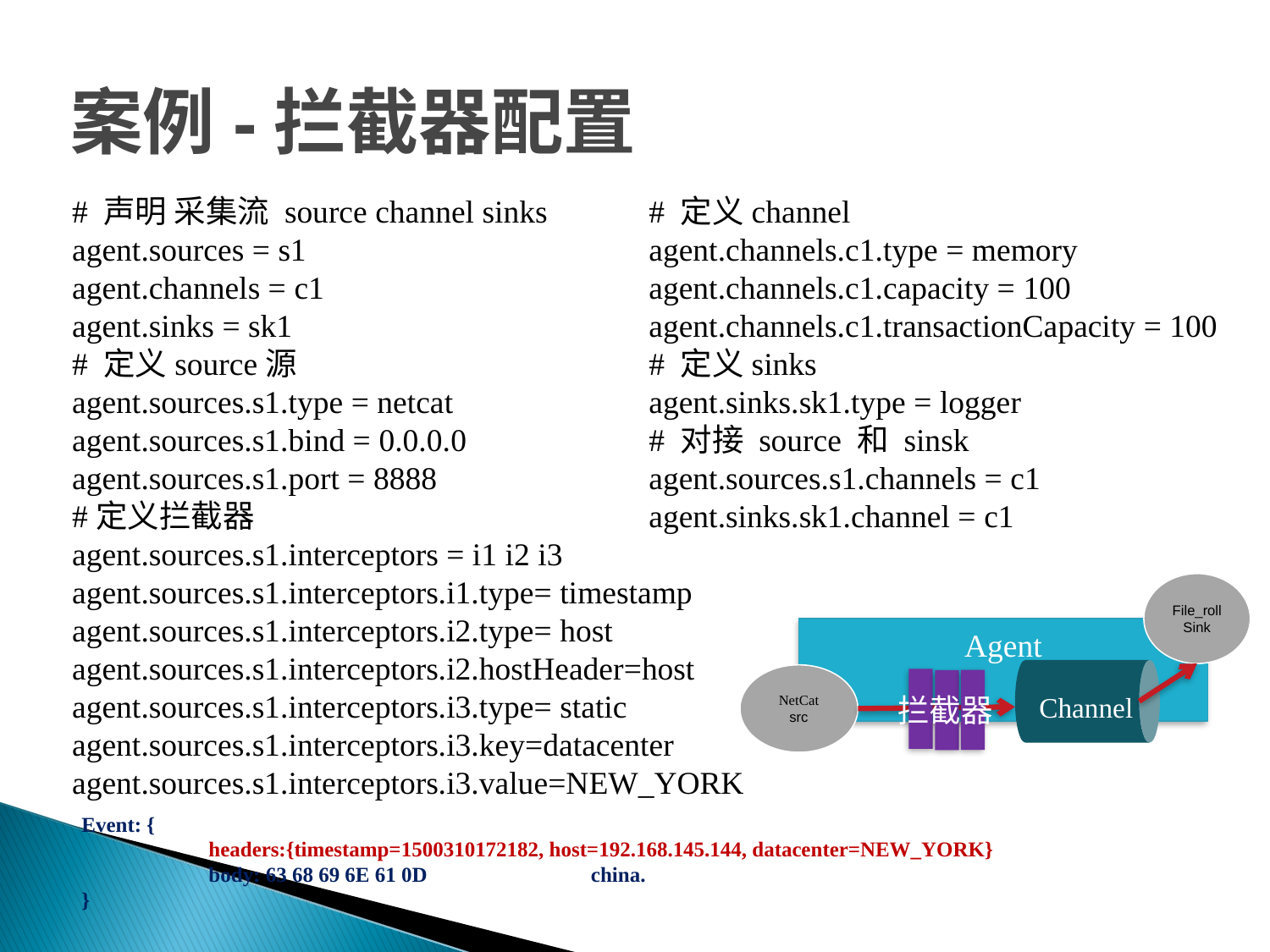

# 案例-拦截器配置
# 声明 采集流 source channel sinks
agent.sources = s1
agent.channels = c1
agent.sinks = sk1
# 定义source源
agent.sources.s1.type = netcat
agent.sources.s1.bind = 0.0.0.0
agent.sources.s1.port = 8888
#定义拦截器
agent.sources.s1.interceptors = i1 i2 i3
agent.sources.s1.interceptors.i1.type= timestamp
agent.sources.s1.interceptors.i2.type= host
agent.sources.s1.interceptors.i2.hostHeader=host
agent.sources.s1.interceptors.i3.type= static
agent.sources.s1.interceptors.i3.key=datacenter
agent.sources.s1.interceptors.i3.value=NEW_YORK
# 定义channel
agent.channels.c1.type = memory
agent.channels.c1.capacity = 100
agent.channels.c1.transactionCapacity = 100
# 定义sinks
agent.sinks.sk1.type = logger
# 对接 source 和 sinsk
agent.sources.s1.channels = c1
agent.sinks.sk1.channel = c1

File_roll
Sink
Agent

Channel
NetCat
src

拦截器
Event: {
	headers:{timestamp=1500310172182, host=192.168.145.144, datacenter=NEW_YORK}
	body: 63 68 69 6E 61 0D                               china.
}